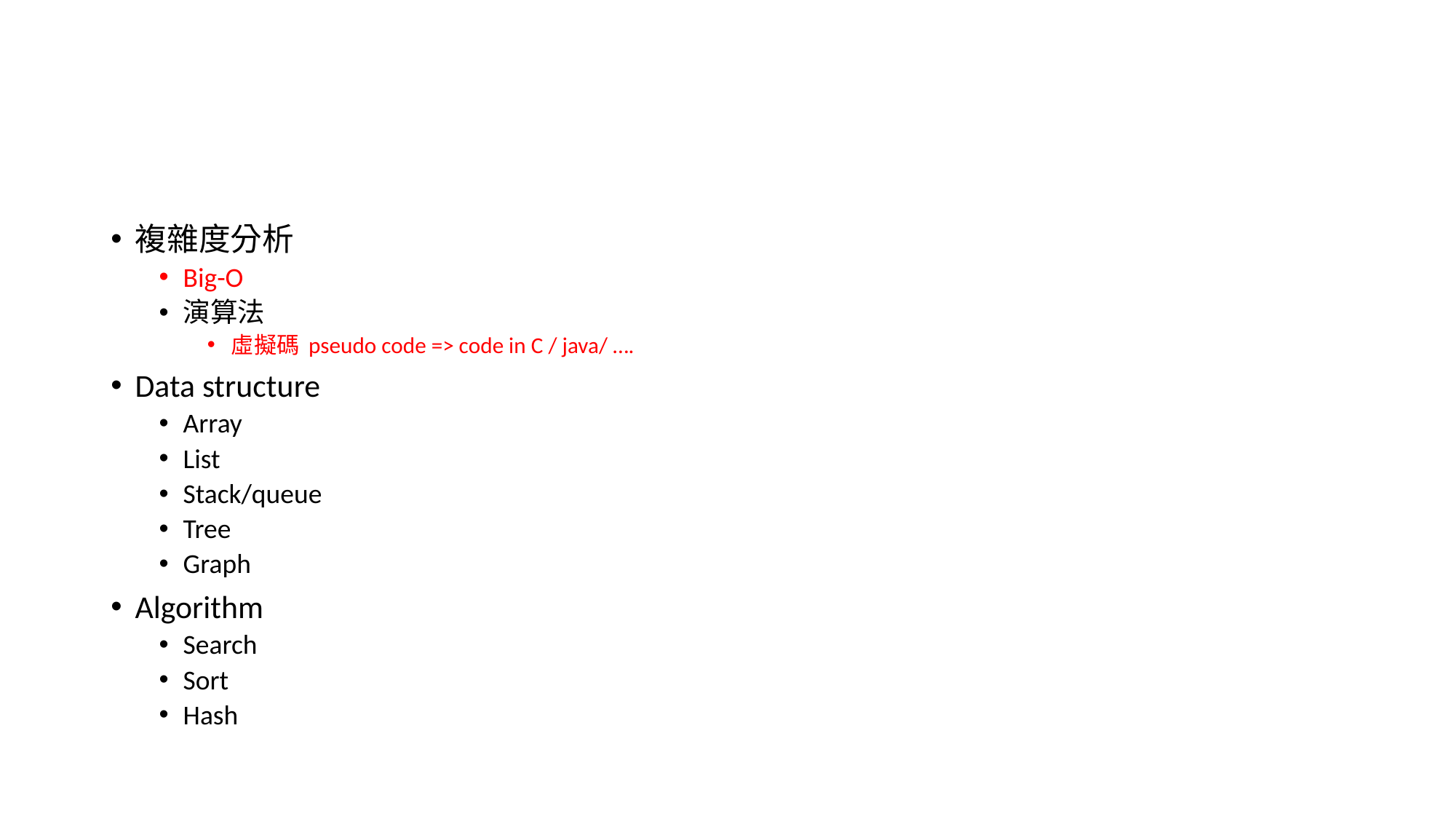

#
複雜度分析
Big-O
演算法
虛擬碼 pseudo code => code in C / java/ ….
Data structure
Array
List
Stack/queue
Tree
Graph
Algorithm
Search
Sort
Hash